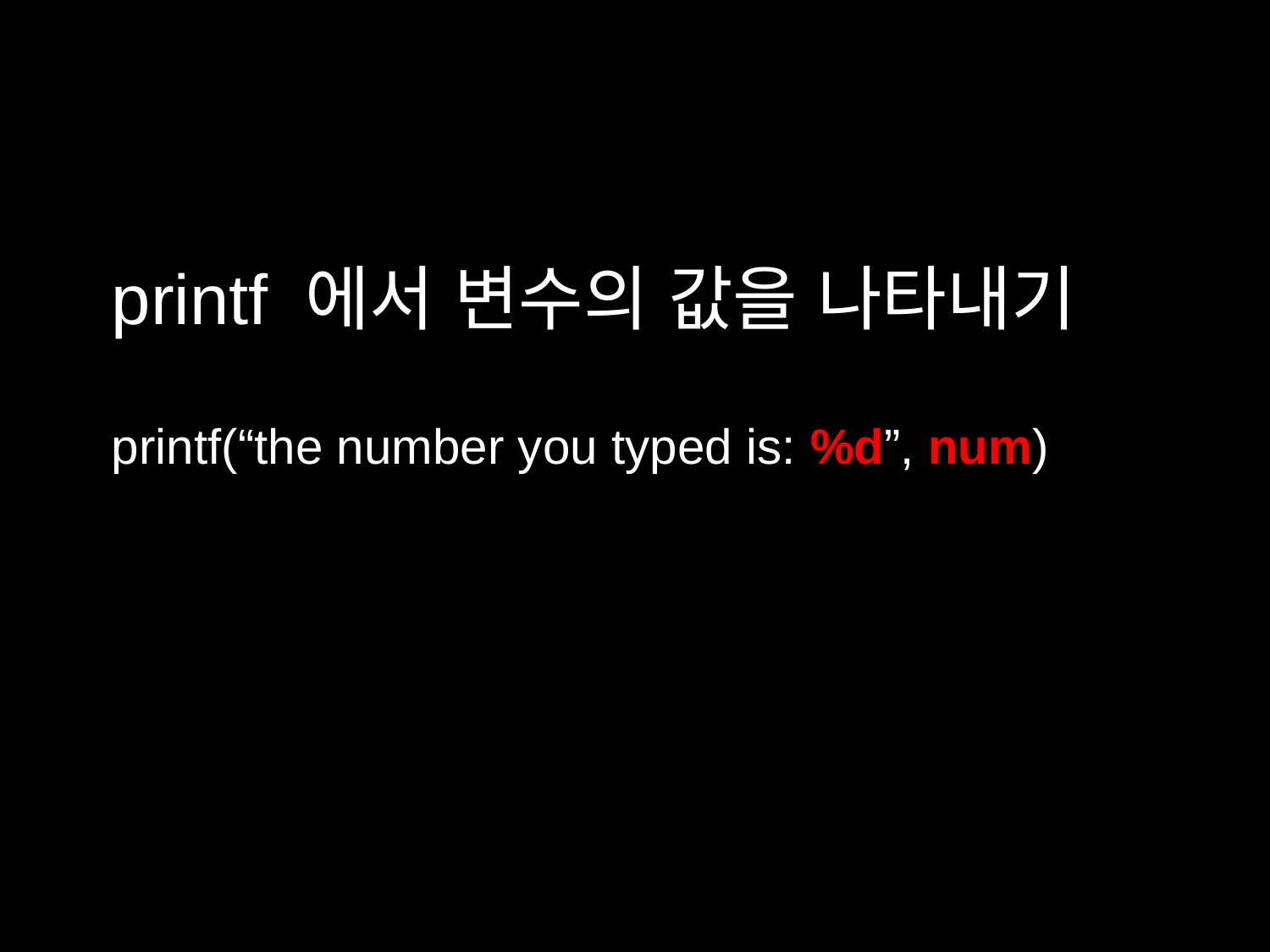

printf 에서 변수의 값을 나타내기

printf(“the number you typed is: %d”, num)